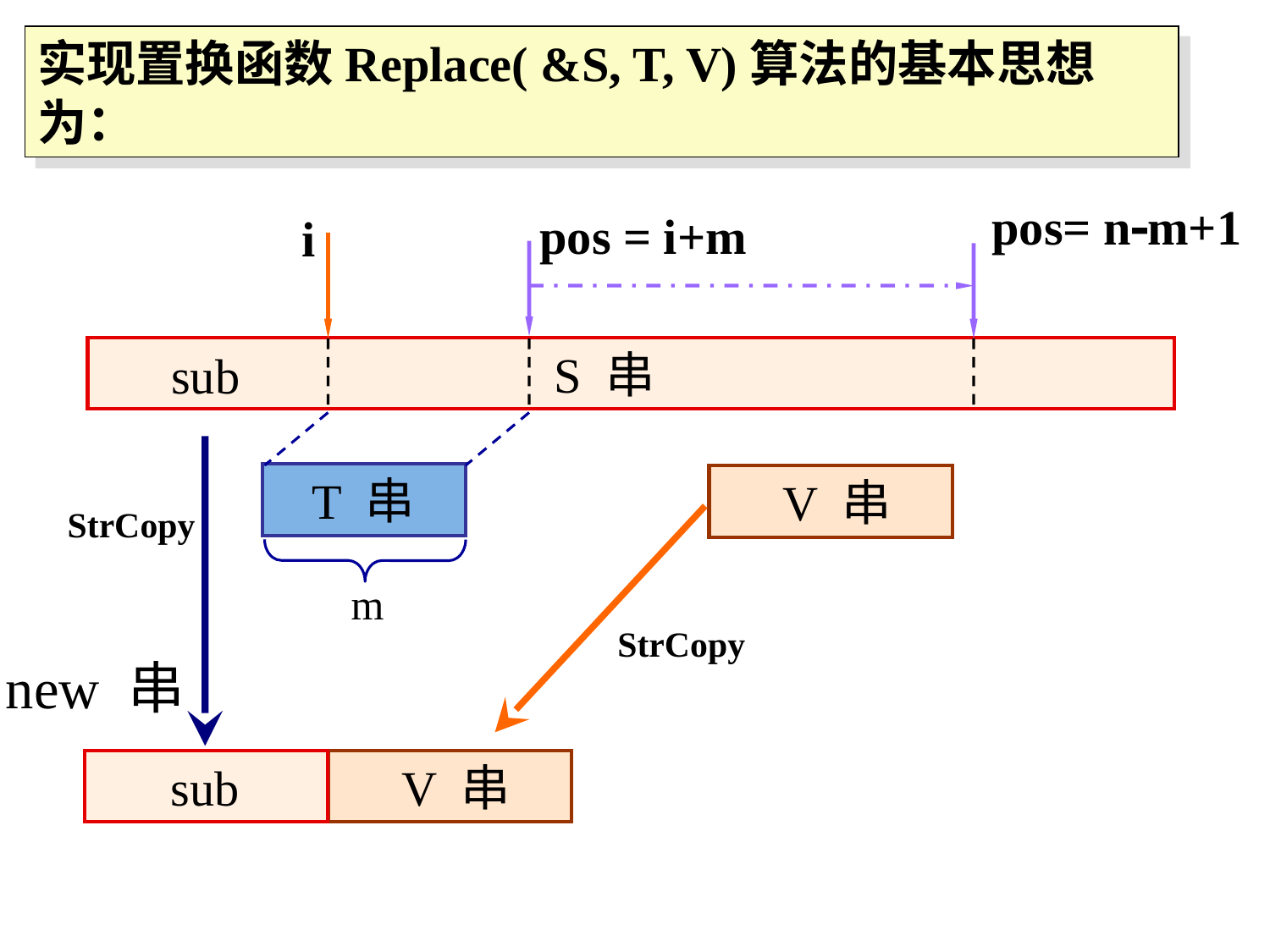

实现置换函数Replace( &S, T, V)算法的基本思想为：
pos= n−m+1

pos = i+m

pos

i

                                     S 串
sub

   T 串
     V 串
StrCopy

m
StrCopy
new 串
      sub
     V 串